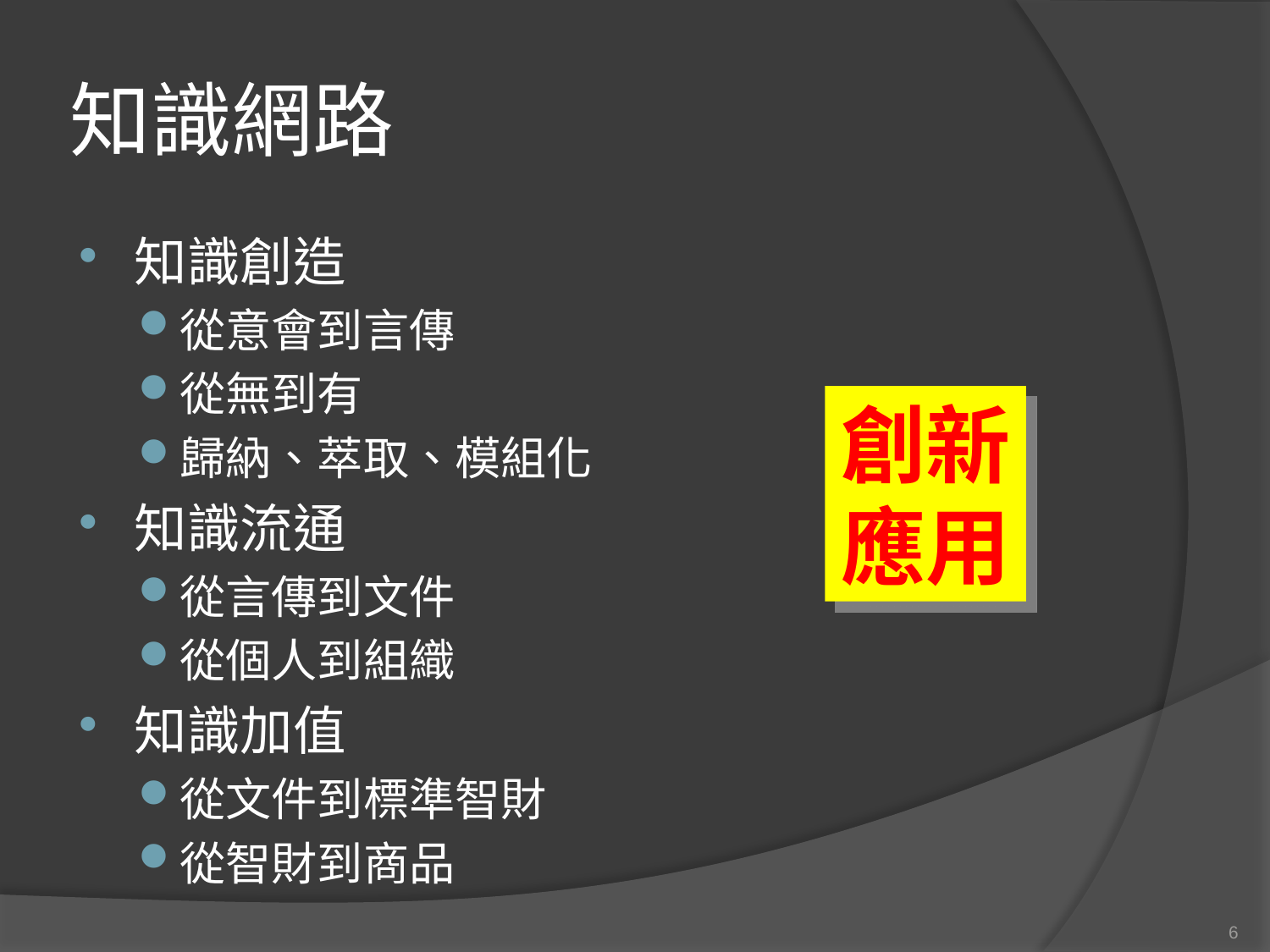

# 知識網路
知識創造
從意會到言傳
從無到有
歸納、萃取、模組化
知識流通
從言傳到文件
從個人到組織
知識加值
從文件到標準智財
從智財到商品

創新應用
6